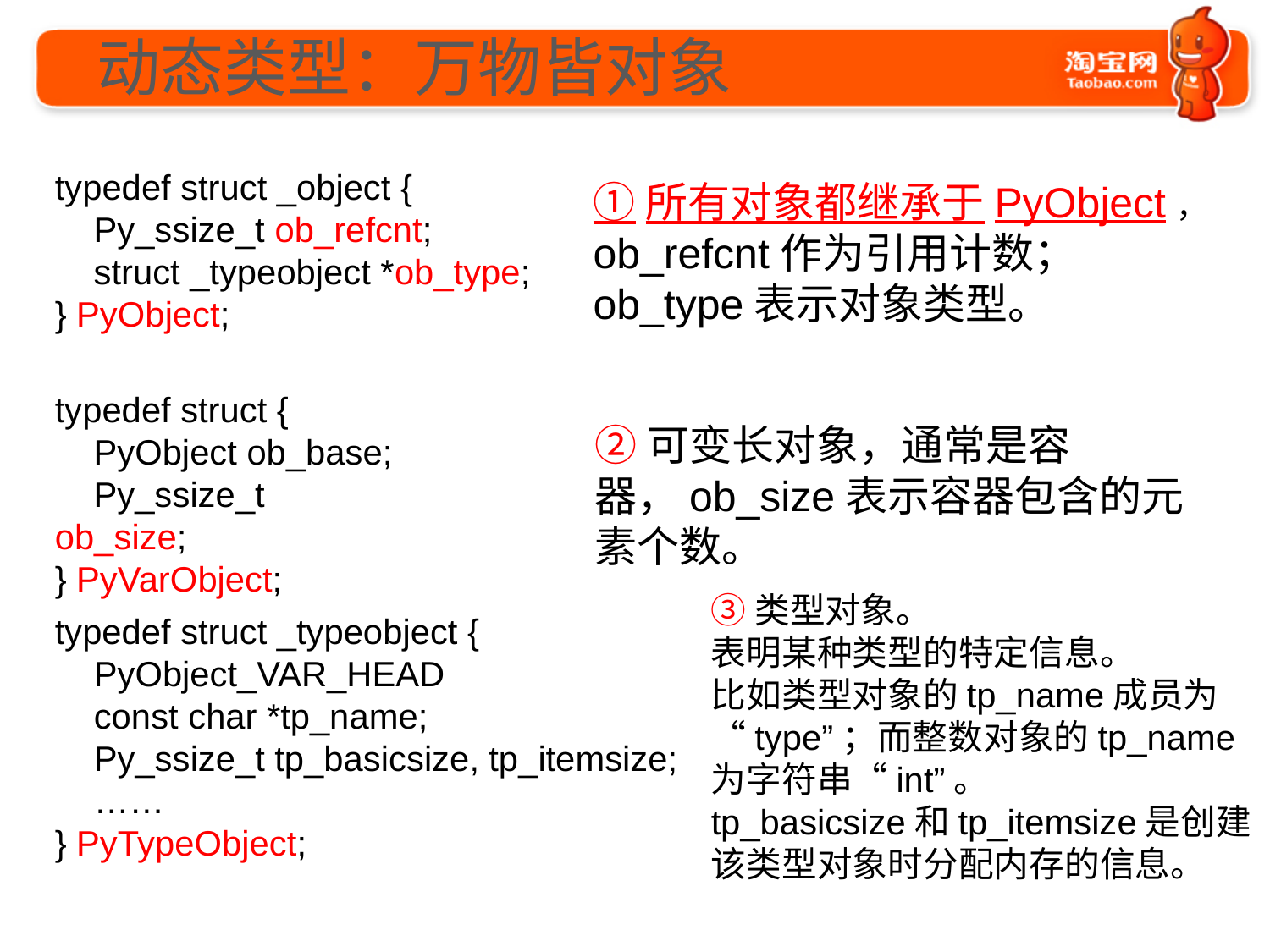

动态类型：万物皆对象
typedef struct _object {
    Py_ssize_t ob_refcnt;
    struct _typeobject *ob_type;
} PyObject;
①所有对象都继承于PyObject，
ob_refcnt作为引用计数；
ob_type表示对象类型。
typedef struct {
    PyObject ob_base;
    Py_ssize_t ob_size;
} PyVarObject;
②可变长对象，通常是容器，ob_size表示容器包含的元素个数。
③类型对象。
表明某种类型的特定信息。
比如类型对象的tp_name成员为“type”；而整数对象的tp_name为字符串“int”。
tp_basicsize和tp_itemsize是创建该类型对象时分配内存的信息。
typedef struct _typeobject {
    PyObject_VAR_HEAD
    const char *tp_name;
    Py_ssize_t tp_basicsize, tp_itemsize;
    ……
} PyTypeObject;